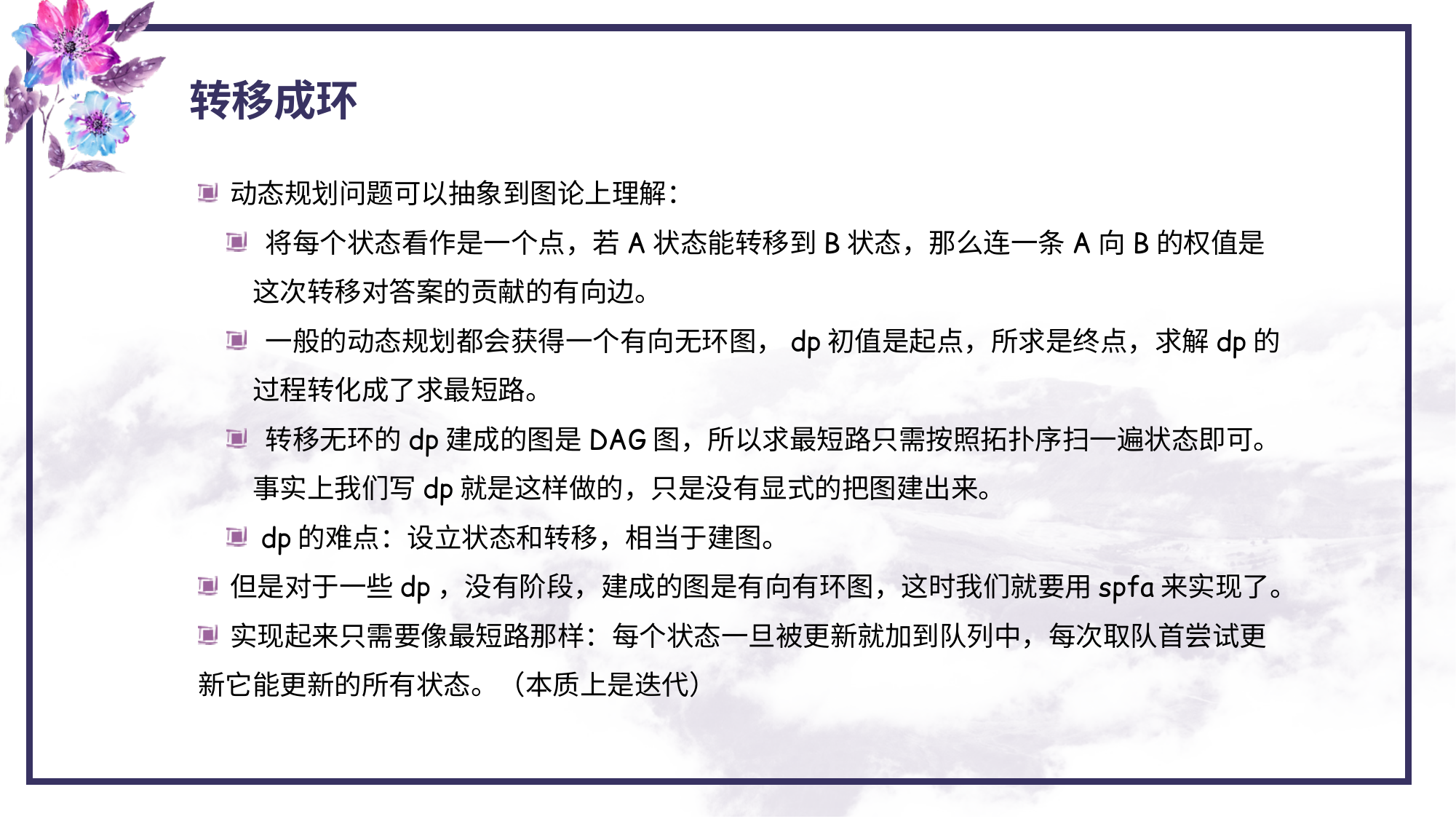

转移成环
 动态规划问题可以抽象到图论上理解：
 将每个状态看作是一个点，若A状态能转移到B状态，那么连一条A向B的权值是这次转移对答案的贡献的有向边。
 一般的动态规划都会获得一个有向无环图，dp初值是起点，所求是终点，求解dp的过程转化成了求最短路。
 转移无环的dp建成的图是DAG图，所以求最短路只需按照拓扑序扫一遍状态即可。事实上我们写dp就是这样做的，只是没有显式的把图建出来。
 dp的难点：设立状态和转移，相当于建图。
 但是对于一些dp，没有阶段，建成的图是有向有环图，这时我们就要用spfa来实现了。
 实现起来只需要像最短路那样：每个状态一旦被更新就加到队列中，每次取队首尝试更新它能更新的所有状态。（本质上是迭代）